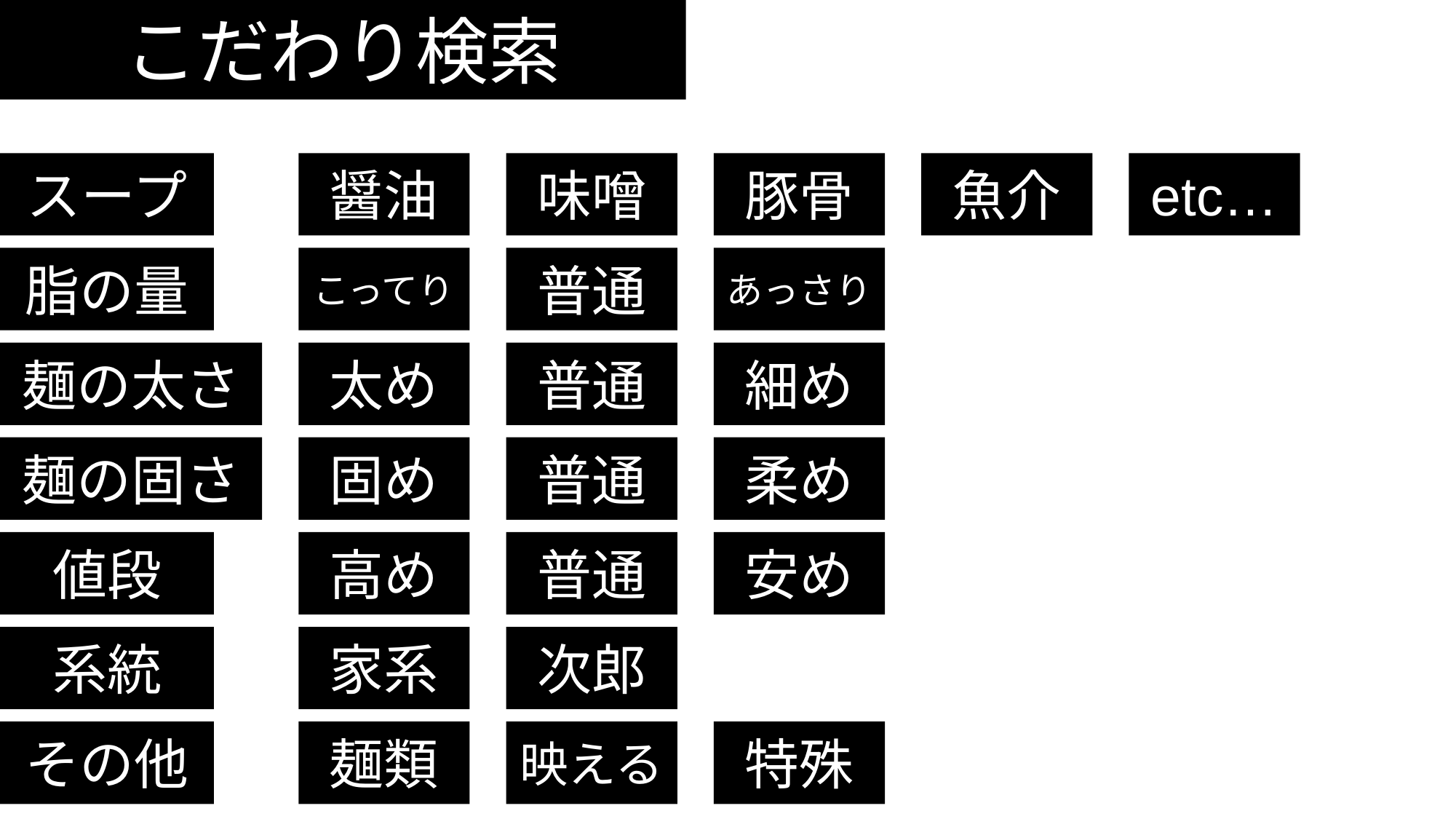

こだわり検索
サイト
魚介
etc…
醤油
味噌
豚骨
スープ
こってり
普通
あっさり
脂の量
太め
普通
細め
麺の太さ
固め
普通
柔め
麺の固さ
高め
普通
安め
値段
家系
次郎
系統
麺類
映える
特殊
その他